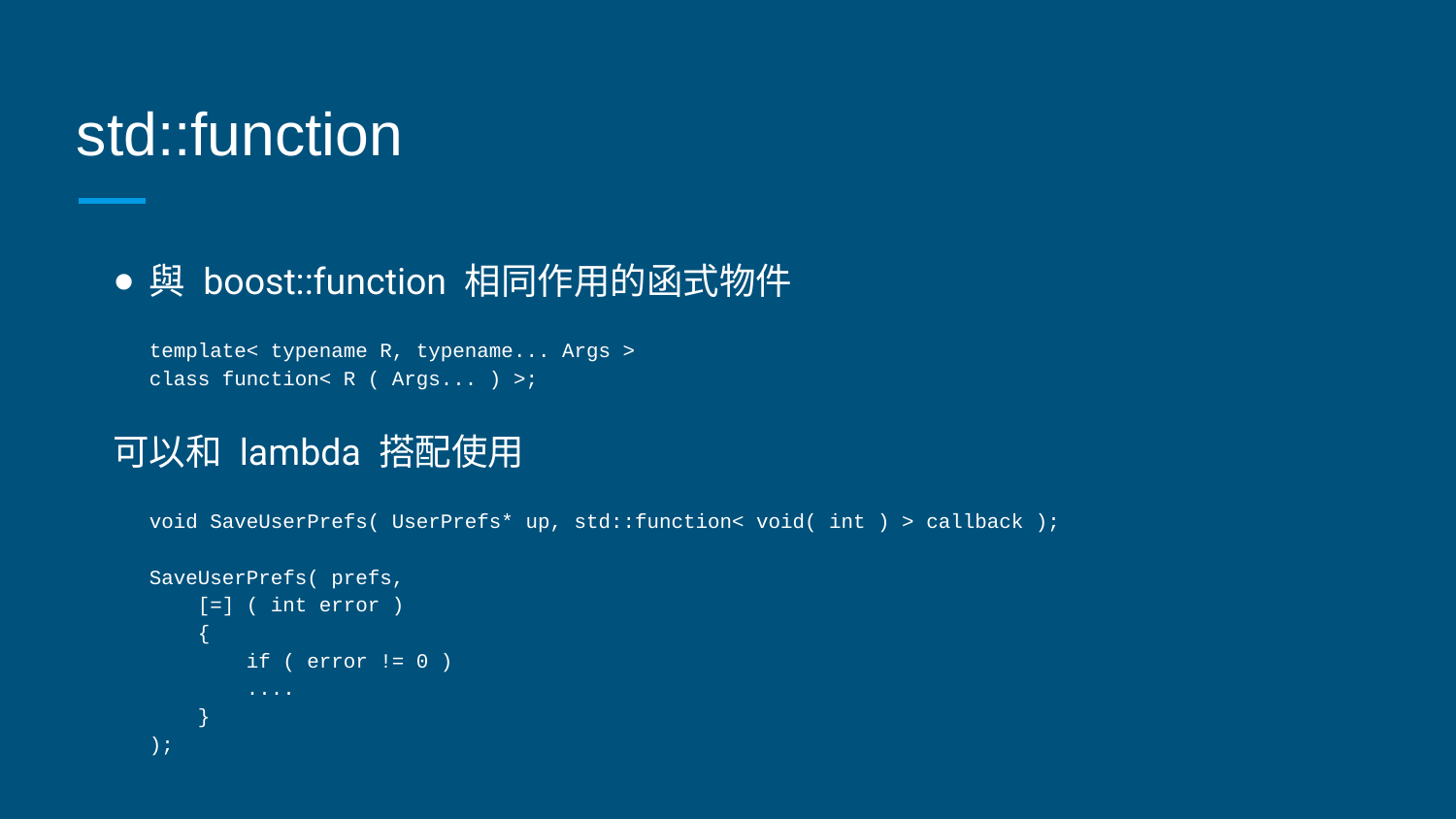

# std::function
與 boost::function 相同作用的函式物件
template< typename R, typename... Args >
class function< R ( Args... ) >;
可以和 lambda 搭配使用
void SaveUserPrefs( UserPrefs* up, std::function< void( int ) > callback );
SaveUserPrefs( prefs,
    [=] ( int error )
    {
        if ( error != 0 )
        ....
    }
);